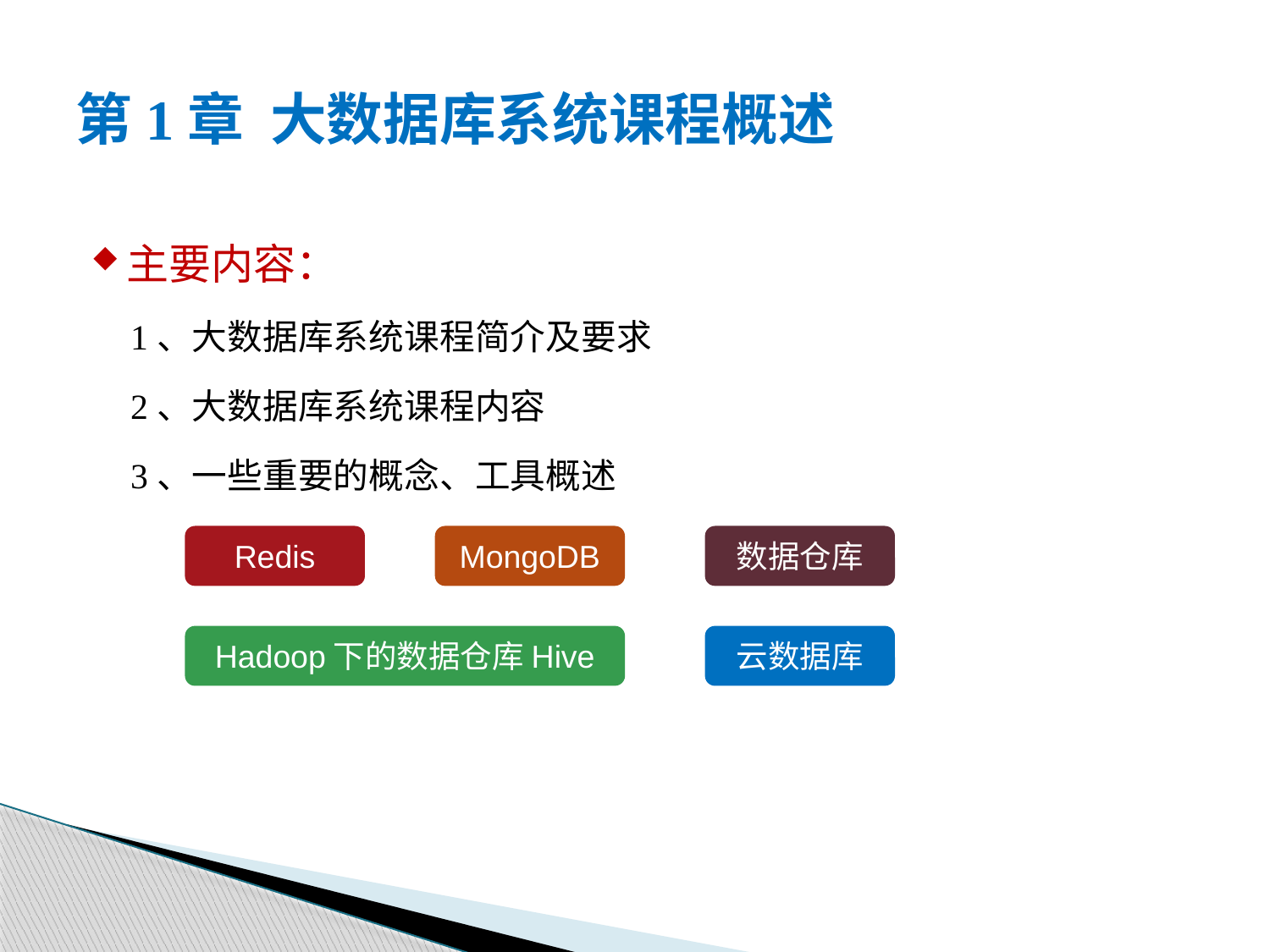

# 第1章  大数据库系统课程概述
主要内容：
1、大数据库系统课程简介及要求
2、大数据库系统课程内容
3、一些重要的概念、工具概述

Redis
MongoDB
数据仓库
Hadoop下的数据仓库Hive
云数据库